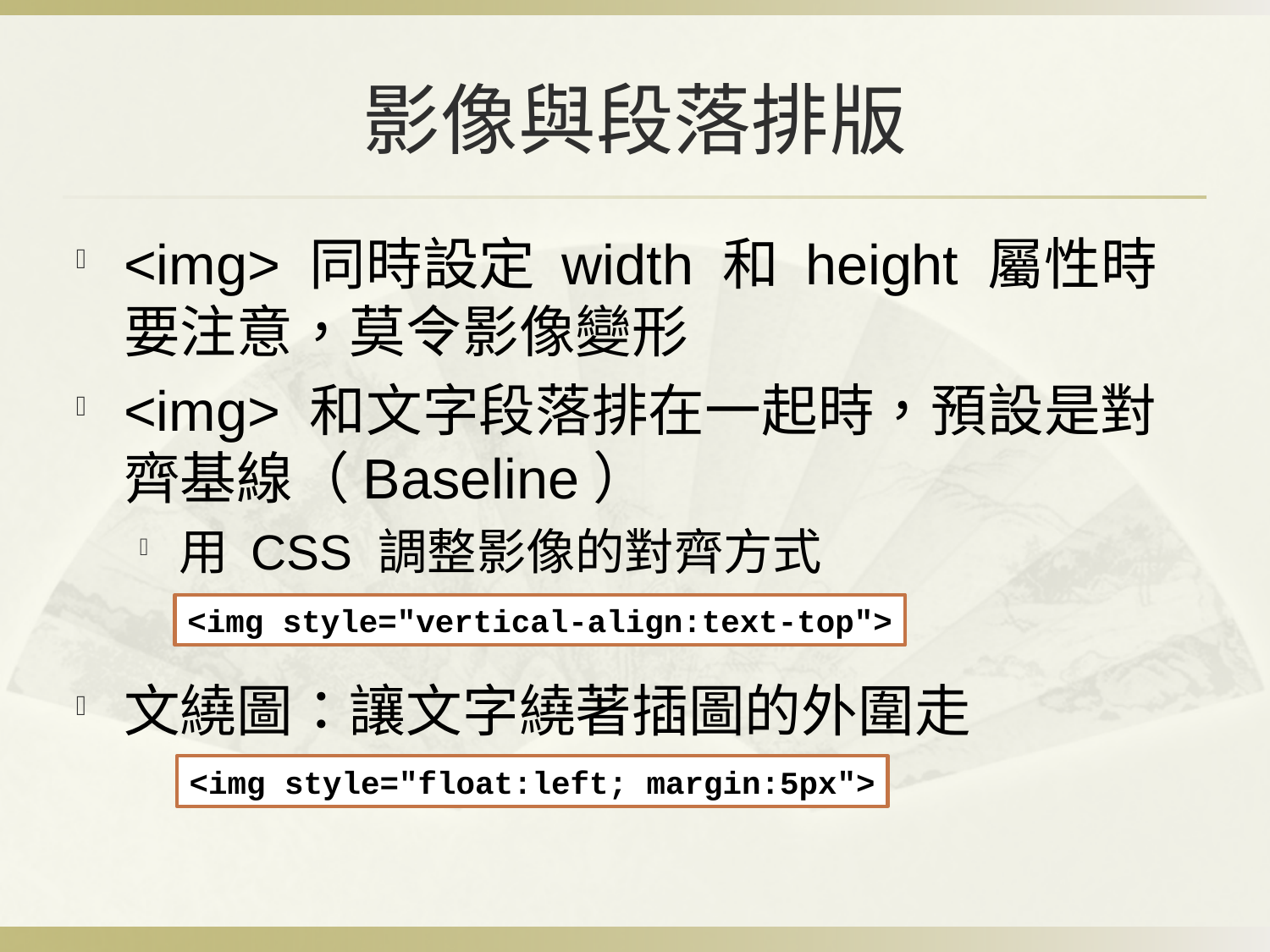

# 影像與段落排版
<img> 同時設定 width 和 height 屬性時要注意，莫令影像變形
<img> 和文字段落排在一起時，預設是對齊基線（Baseline）
用 CSS 調整影像的對齊方式

文繞圖：讓文字繞著插圖的外圍走

<img style="vertical-align:text-top">
<img style="float:left; margin:5px">